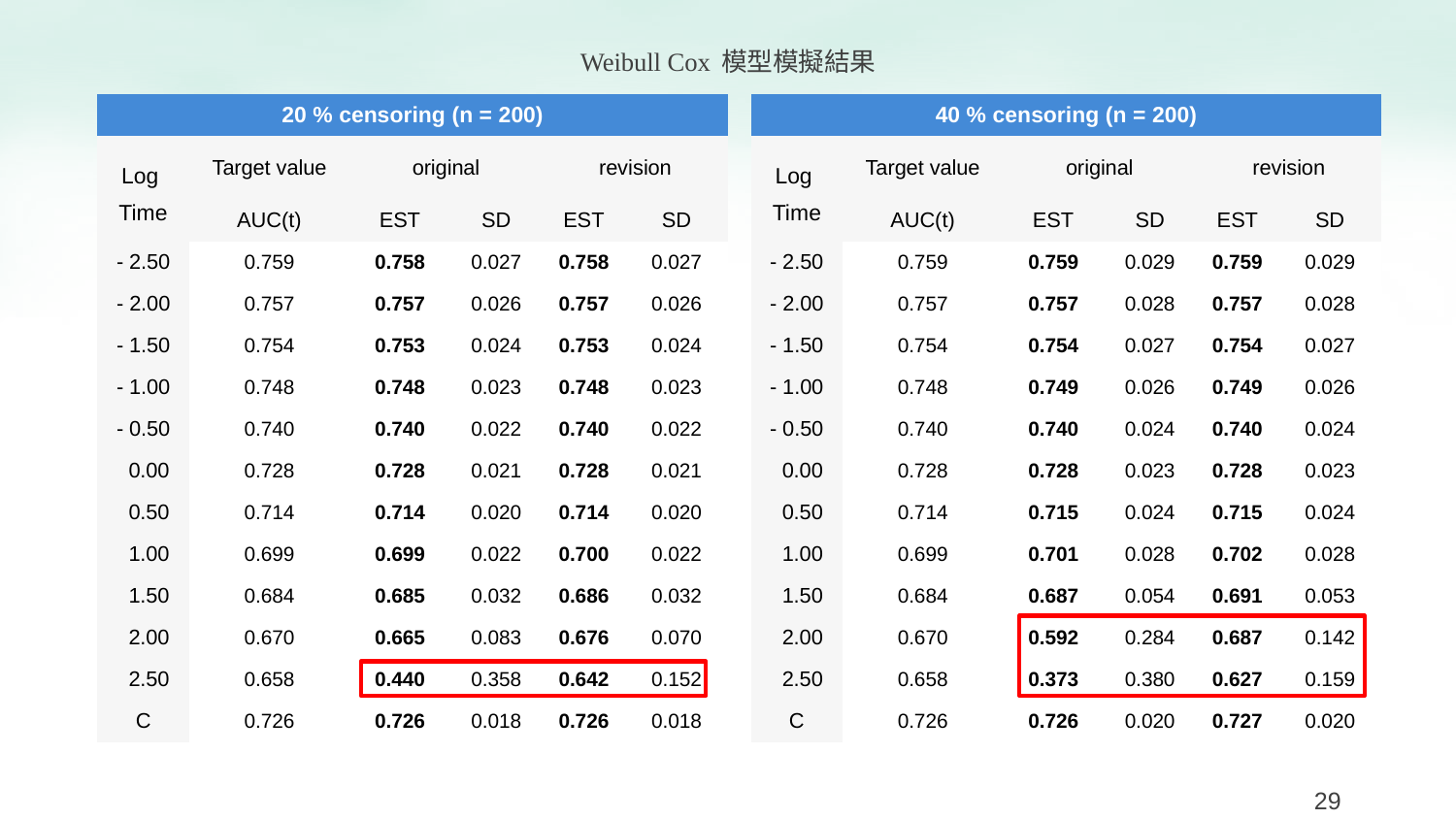

Weibull Cox 模型模擬結果
| 20 % censoring (n = 200) |  |  |  |  |  |
| --- | --- | --- | --- | --- | --- |
| Log Time | Target value | original |  | revision |  |
|  | AUC(t) | EST | SD | EST | SD |
| - 2.50 | 0.759 | 0.758 | 0.027 | 0.758 | 0.027 |
| - 2.00 | 0.757 | 0.757 | 0.026 | 0.757 | 0.026 |
| - 1.50 | 0.754 | 0.753 | 0.024 | 0.753 | 0.024 |
| - 1.00 | 0.748 | 0.748 | 0.023 | 0.748 | 0.023 |
| - 0.50 | 0.740 | 0.740 | 0.022 | 0.740 | 0.022 |
| 0.00 | 0.728 | 0.728 | 0.021 | 0.728 | 0.021 |
| 0.50 | 0.714 | 0.714 | 0.020 | 0.714 | 0.020 |
| 1.00 | 0.699 | 0.699 | 0.022 | 0.700 | 0.022 |
| 1.50 | 0.684 | 0.685 | 0.032 | 0.686 | 0.032 |
| 2.00 | 0.670 | 0.665 | 0.083 | 0.676 | 0.070 |
| 2.50 | 0.658 | 0.440 | 0.358 | 0.642 | 0.152 |
| C | 0.726 | 0.726 | 0.018 | 0.726 | 0.018 |
| 40 % censoring (n = 200) |  |  |  |  |  |
| --- | --- | --- | --- | --- | --- |
| Log Time | Target value | original |  | revision |  |
|  | AUC(t) | EST | SD | EST | SD |
| - 2.50 | 0.759 | 0.759 | 0.029 | 0.759 | 0.029 |
| - 2.00 | 0.757 | 0.757 | 0.028 | 0.757 | 0.028 |
| - 1.50 | 0.754 | 0.754 | 0.027 | 0.754 | 0.027 |
| - 1.00 | 0.748 | 0.749 | 0.026 | 0.749 | 0.026 |
| - 0.50 | 0.740 | 0.740 | 0.024 | 0.740 | 0.024 |
| 0.00 | 0.728 | 0.728 | 0.023 | 0.728 | 0.023 |
| 0.50 | 0.714 | 0.715 | 0.024 | 0.715 | 0.024 |
| 1.00 | 0.699 | 0.701 | 0.028 | 0.702 | 0.028 |
| 1.50 | 0.684 | 0.687 | 0.054 | 0.691 | 0.053 |
| 2.00 | 0.670 | 0.592 | 0.284 | 0.687 | 0.142 |
| 2.50 | 0.658 | 0.373 | 0.380 | 0.627 | 0.159 |
| C | 0.726 | 0.726 | 0.020 | 0.727 | 0.020 |

29